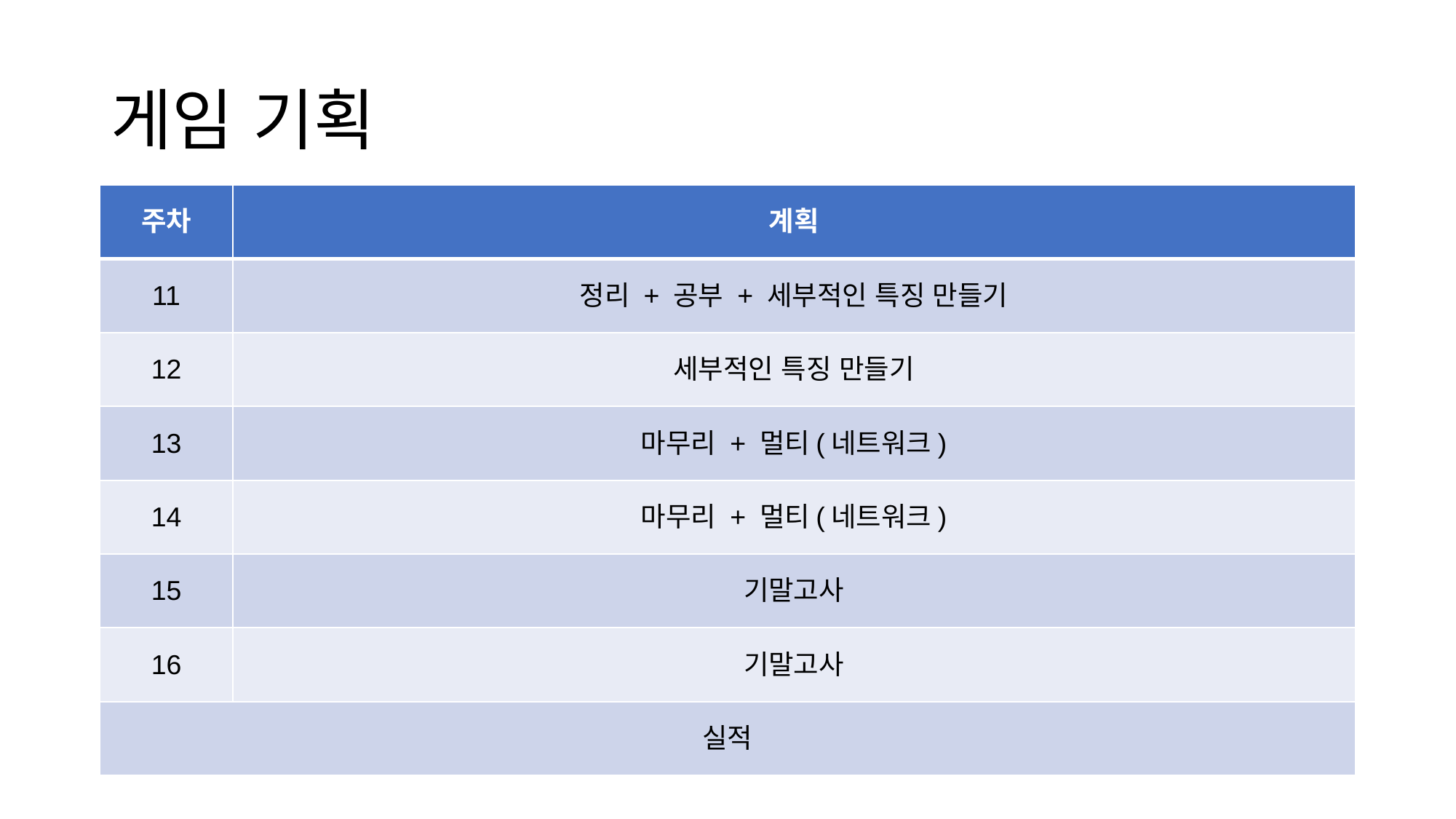

# 게임 기획
| 주차 | 계획 |
| --- | --- |
| 11 | 정리 + 공부 + 세부적인 특징 만들기 |
| 12 | 세부적인 특징 만들기 |
| 13 | 마무리 + 멀티(네트워크) |
| 14 | 마무리 + 멀티(네트워크) |
| 15 | 기말고사 |
| 16 | 기말고사 |
| 실적 |  |